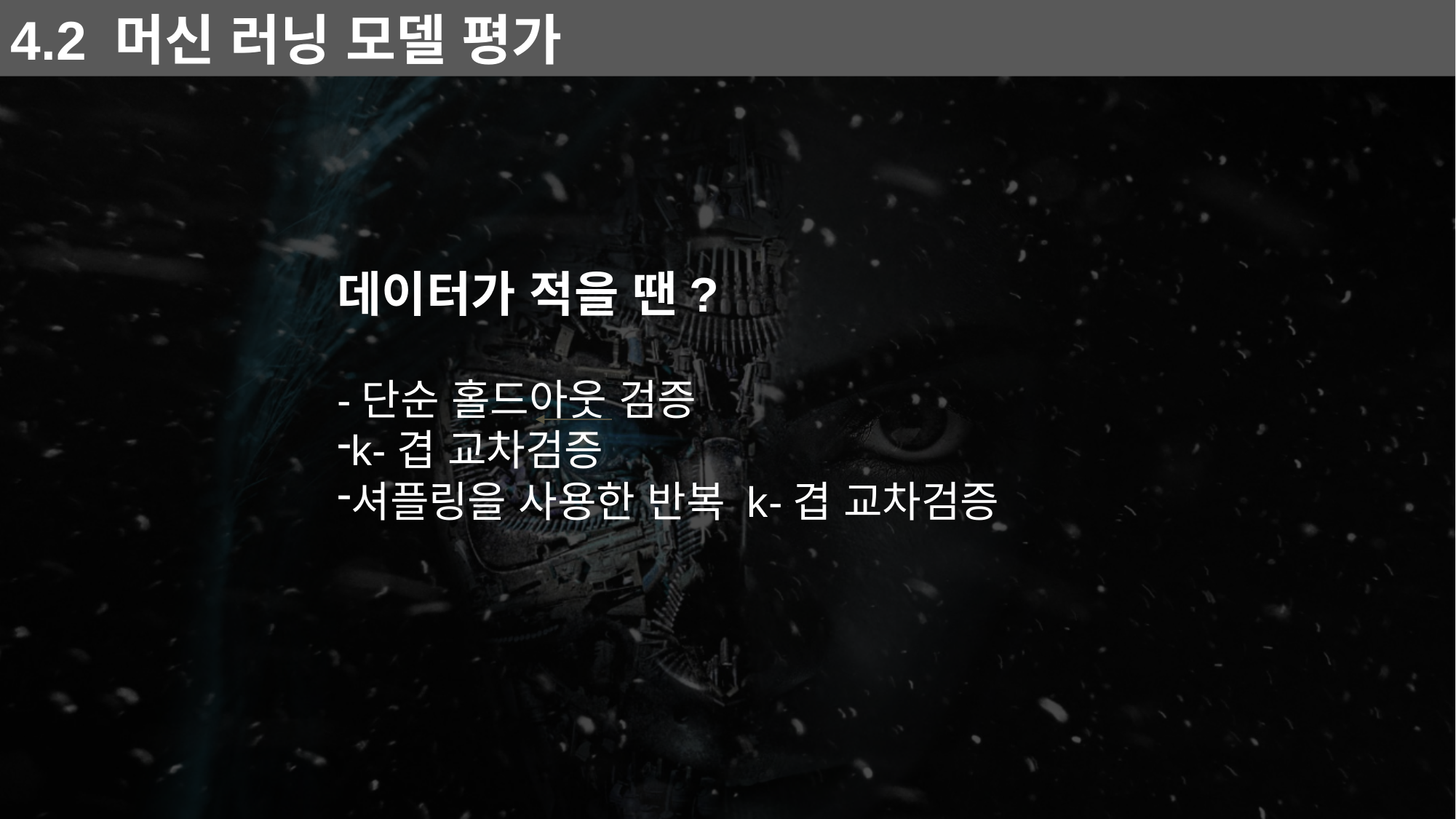

4.2 머신 러닝 모델 평가

데이터가 적을 땐?

-단순 홀드아웃 검증
k-겹 교차검증
셔플링을 사용한 반복 k-겹 교차검증